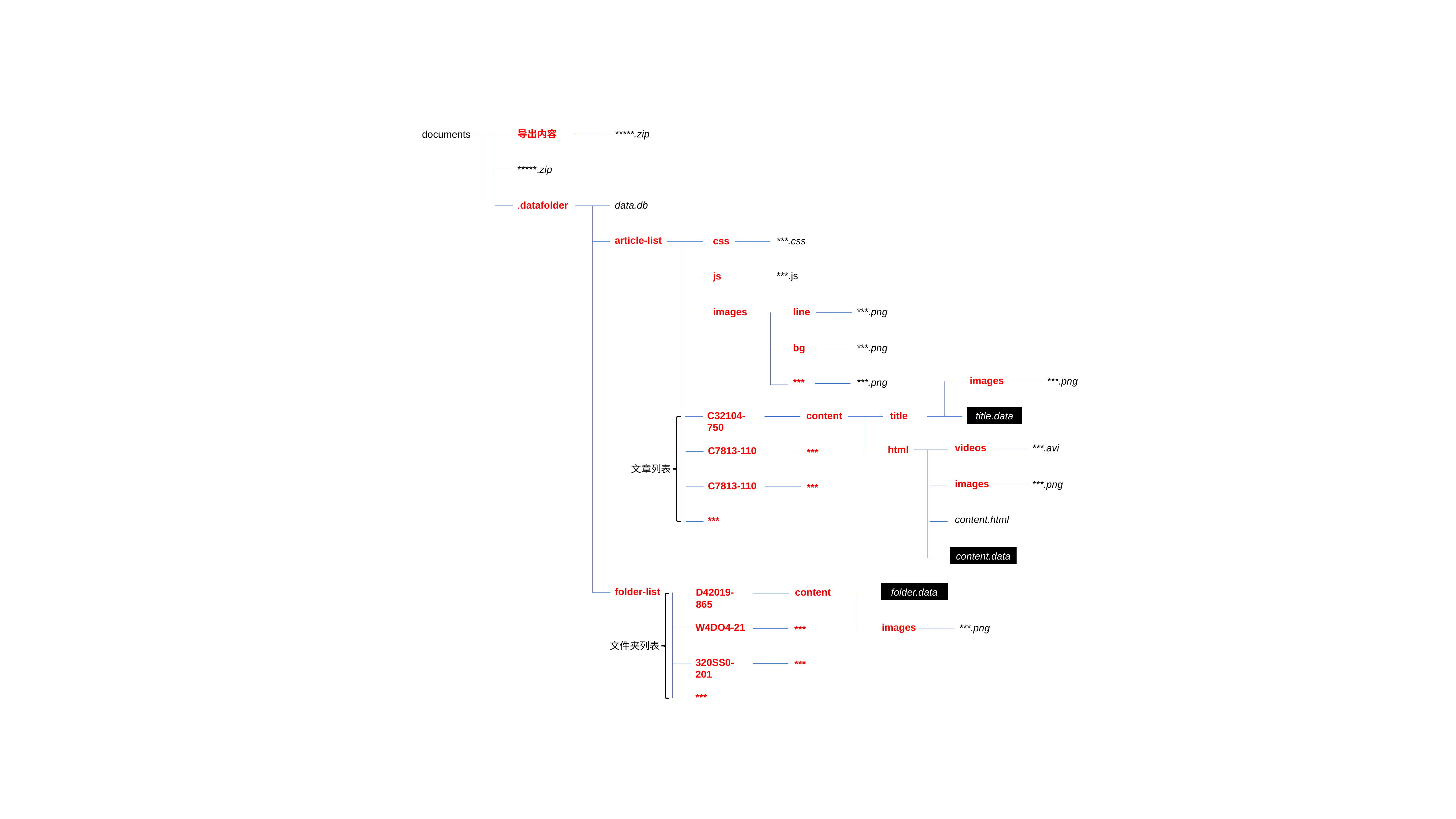

*****.zip
导出内容
documents
*****.zip
data.db
.datafolder
article-list
css
***.css
***.js
js
images
line
***.png
bg
***.png
images
***.png
***.png
***
title
content
C32104-750
title.data

videos
***.avi
html
C7813-110
***
文章列表
images
***.png
C7813-110
***
content.html
***
content.data
folder-list
content
D42019-865
folder.data

images
W4DO4-21
***.png
***
文件夹列表
320SS0-201
***
***